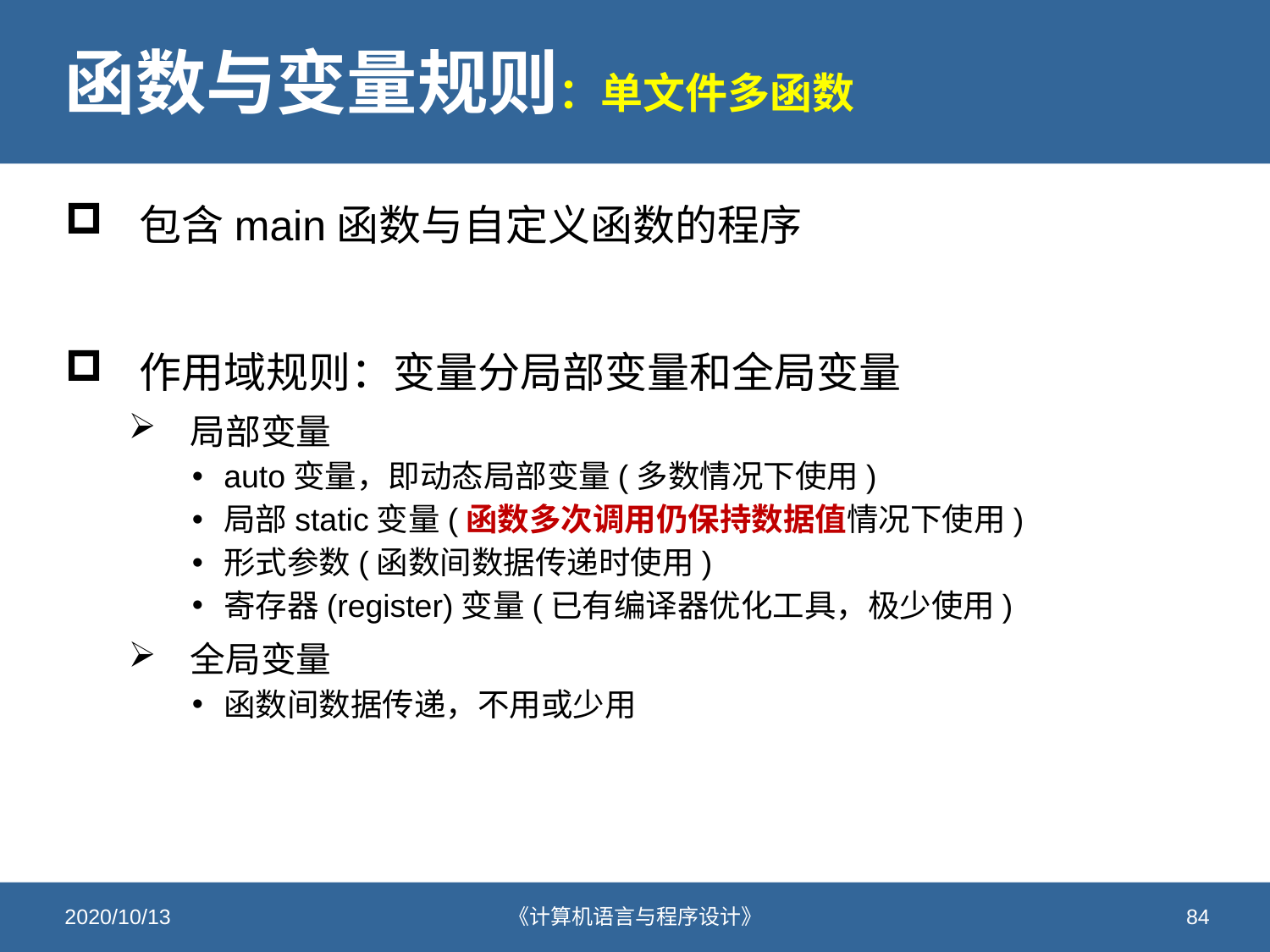

# 函数与变量规则：单文件多函数
包含main函数与自定义函数的程序

作用域规则：变量分局部变量和全局变量
局部变量
auto变量，即动态局部变量(多数情况下使用)
局部static变量(函数多次调用仍保持数据值情况下使用)
形式参数(函数间数据传递时使用)
寄存器(register)变量(已有编译器优化工具，极少使用)
全局变量
函数间数据传递，不用或少用

2020/10/13
《计算机语言与程序设计》
84